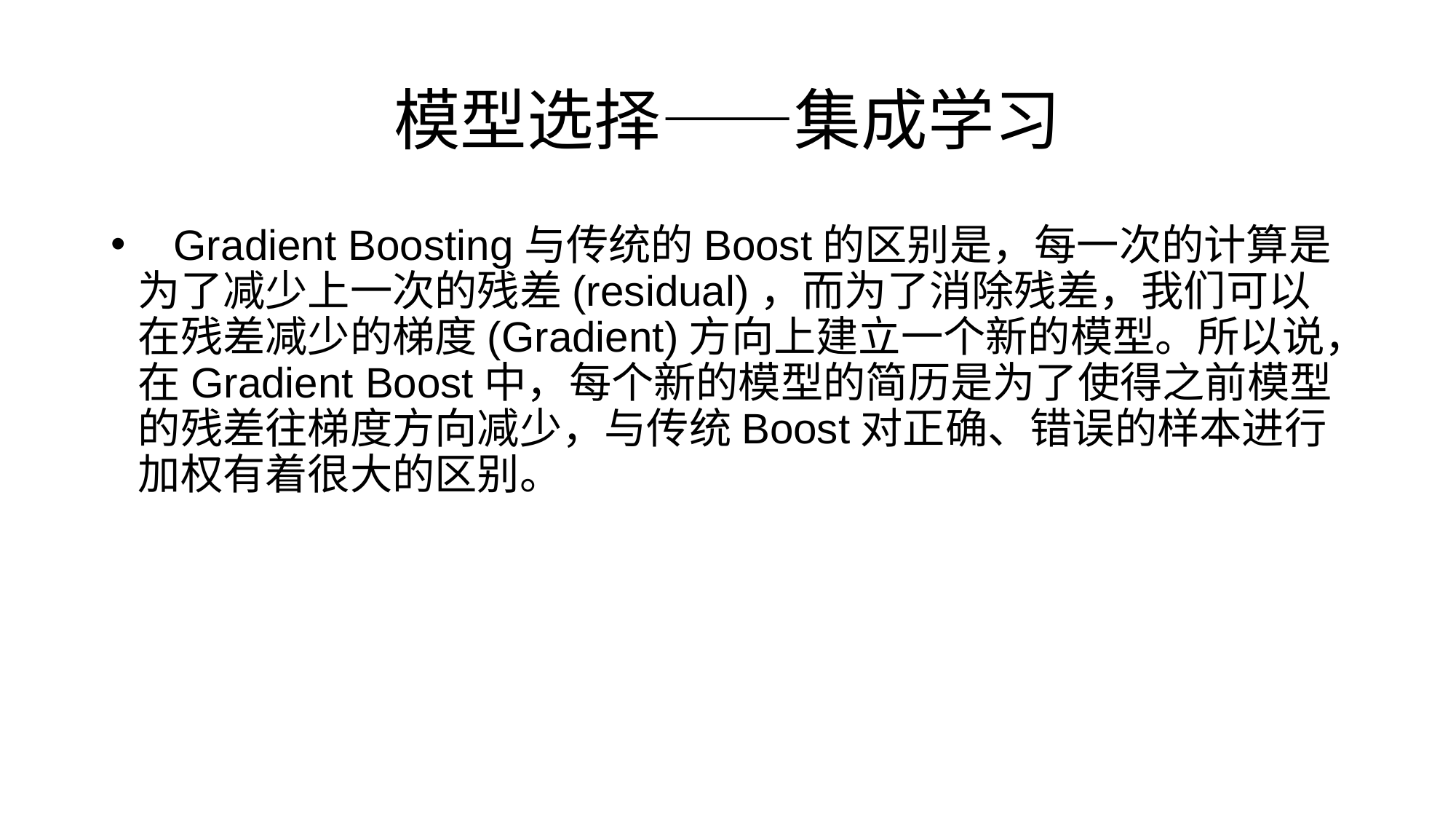

# 模型选择——集成学习
   Gradient Boosting与传统的Boost的区别是，每一次的计算是为了减少上一次的残差(residual)，而为了消除残差，我们可以在残差减少的梯度(Gradient)方向上建立一个新的模型。所以说，在Gradient Boost中，每个新的模型的简历是为了使得之前模型的残差往梯度方向减少，与传统Boost对正确、错误的样本进行加权有着很大的区别。